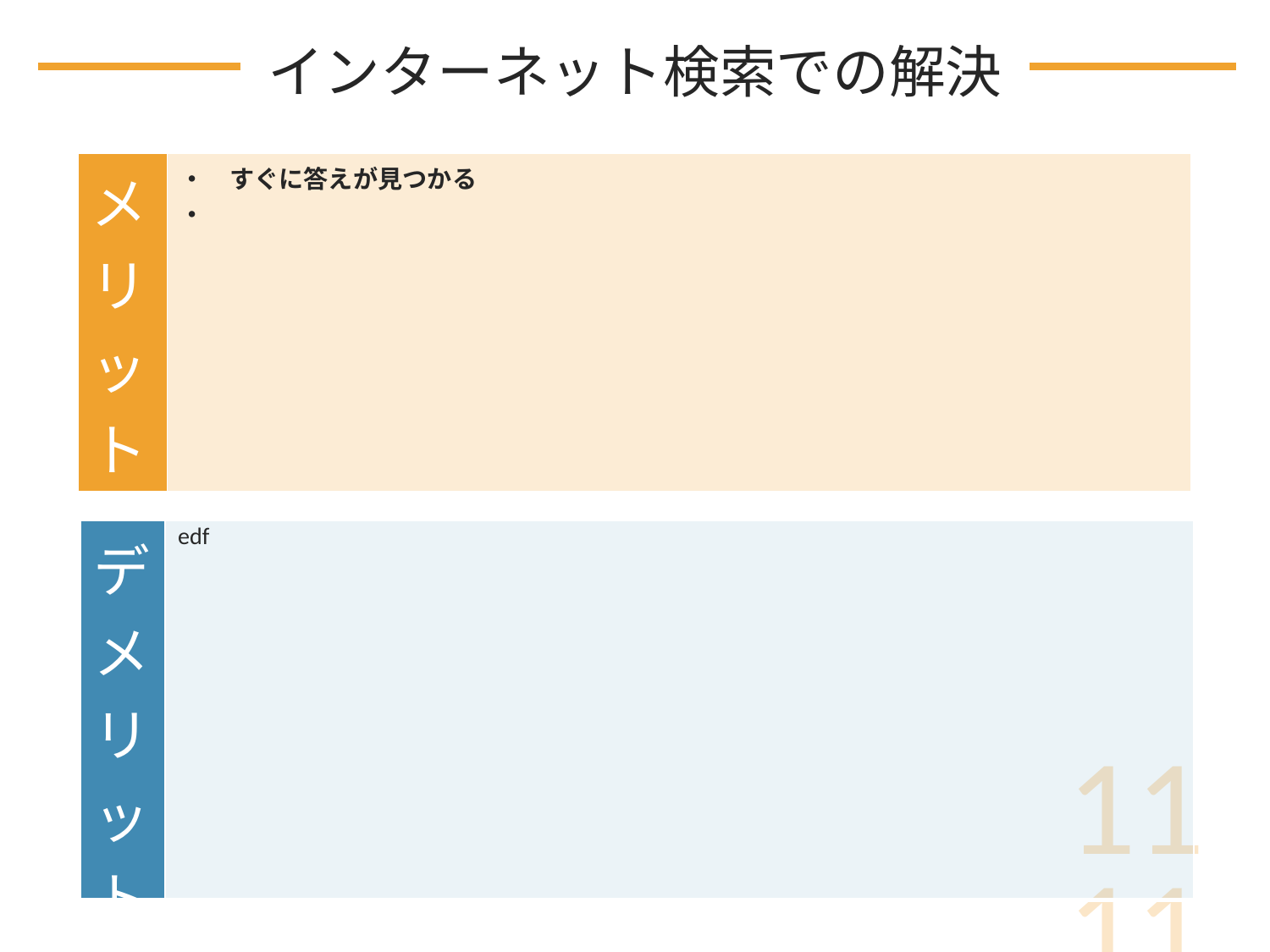

インターネット検索での解決
| メリット | ・　すぐに答えが見つかる　 ・ |
| --- | --- |
| デメリット | edf |
| --- | --- |
11
11